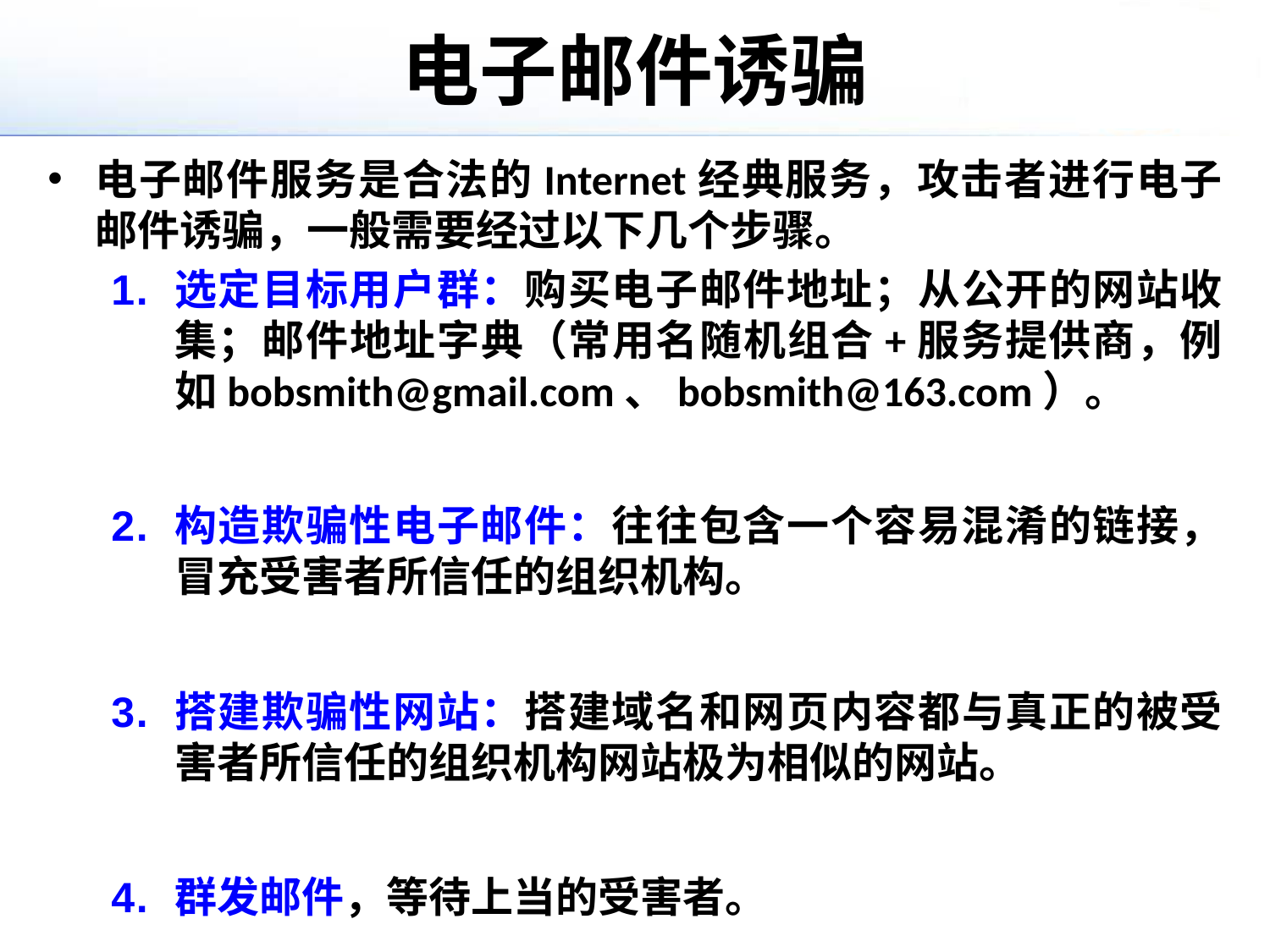

# 电子邮件诱骗
电子邮件服务是合法的Internet经典服务，攻击者进行电子邮件诱骗，一般需要经过以下几个步骤。
选定目标用户群：购买电子邮件地址；从公开的网站收集；邮件地址字典（常用名随机组合+服务提供商，例如bobsmith@gmail.com、bobsmith@163.com）。

构造欺骗性电子邮件：往往包含一个容易混淆的链接，冒充受害者所信任的组织机构。

搭建欺骗性网站：搭建域名和网页内容都与真正的被受害者所信任的组织机构网站极为相似的网站。

群发邮件，等待上当的受害者。